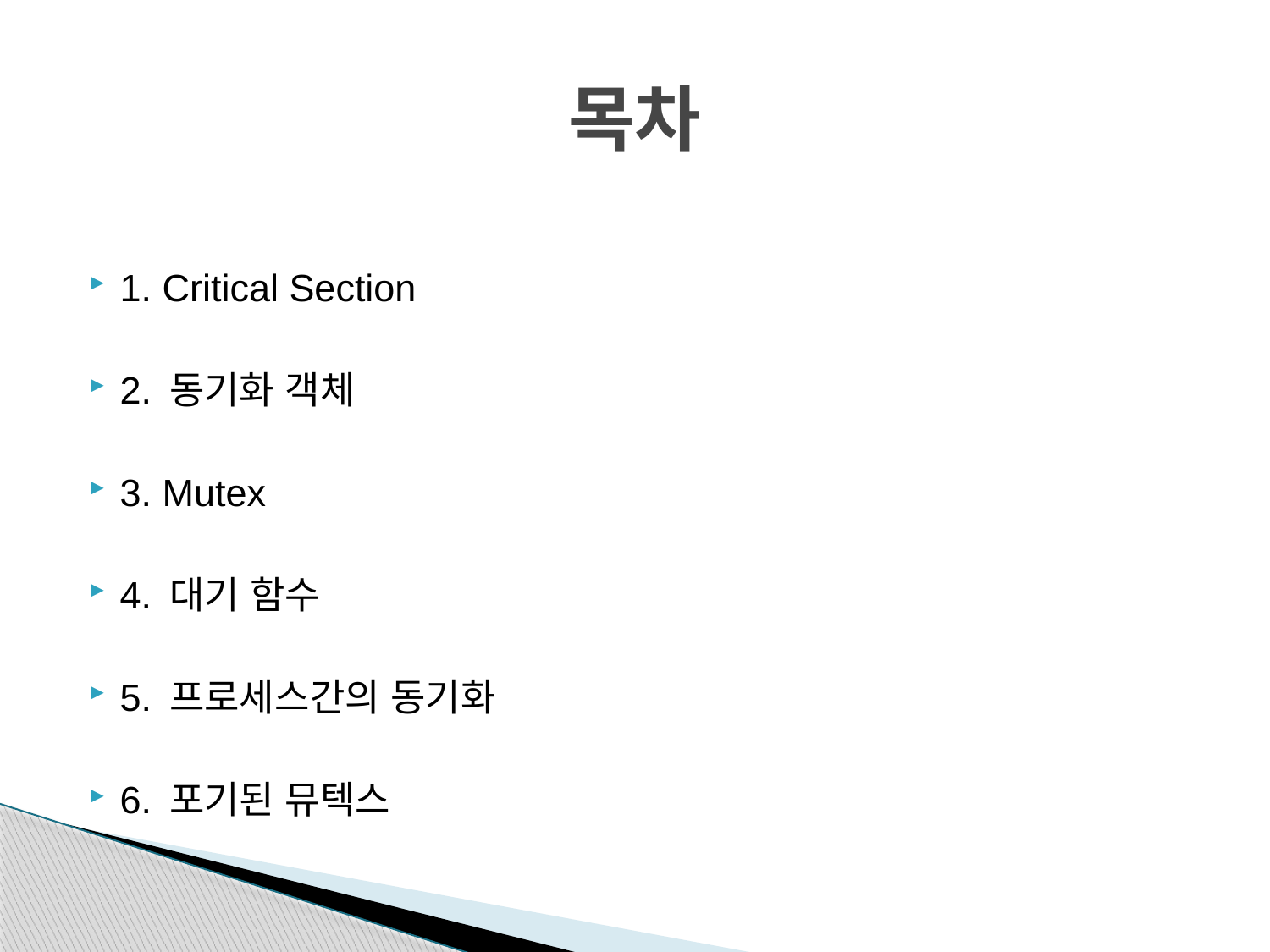

# 목차

1. Critical Section

2. 동기화 객체

3. Mutex

4. 대기 함수

5. 프로세스간의 동기화

6. 포기된 뮤텍스